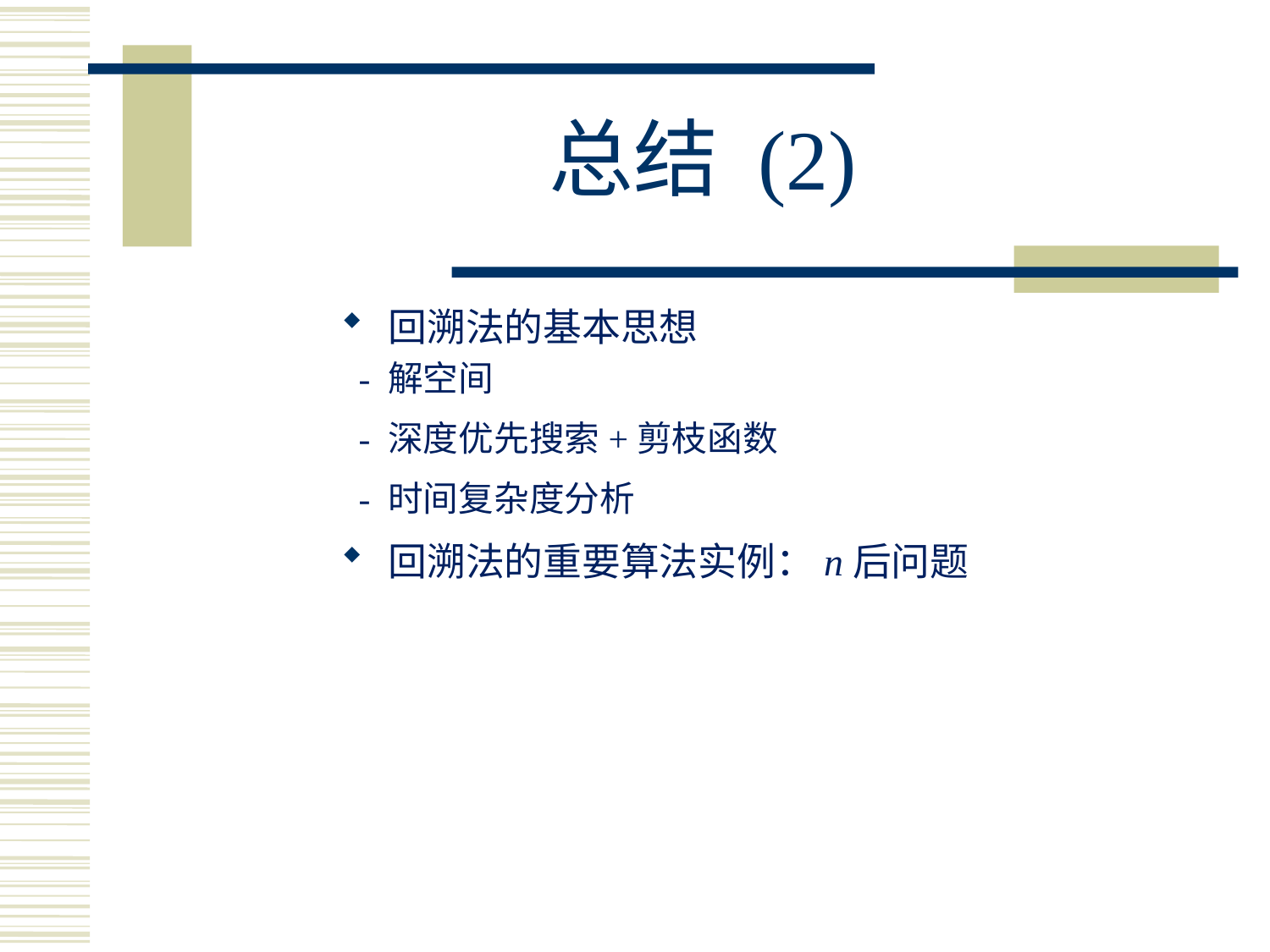

# 总结 (2)
回溯法的基本思想
  - 解空间
  - 深度优先搜索+剪枝函数
  - 时间复杂度分析
回溯法的重要算法实例：n后问题